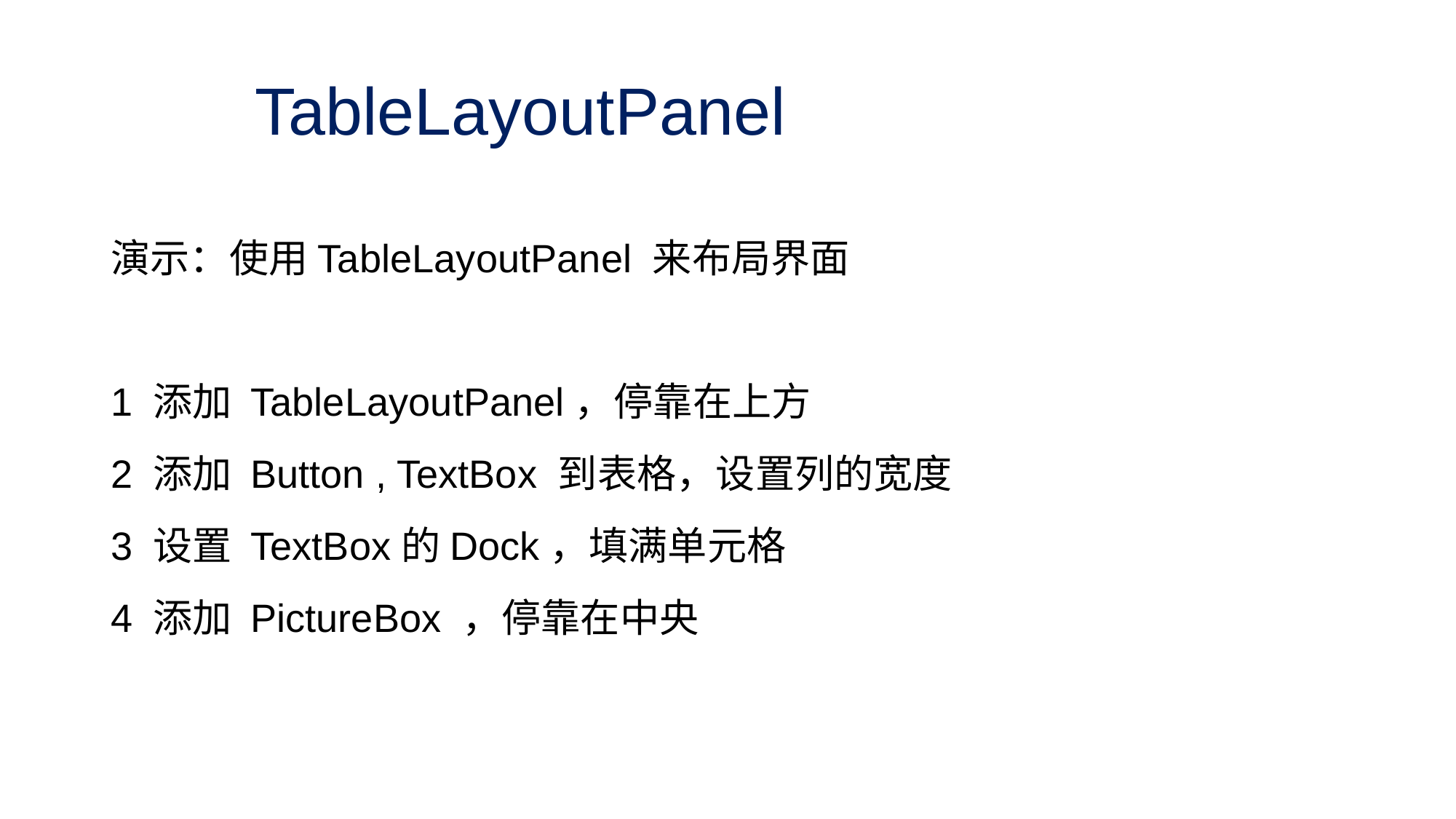

# TableLayoutPanel
演示：使用TableLayoutPanel 来布局界面

1 添加 TableLayoutPanel，停靠在上方
2 添加 Button , TextBox 到表格，设置列的宽度
3 设置 TextBox的Dock，填满单元格
4 添加 PictureBox ，停靠在中央